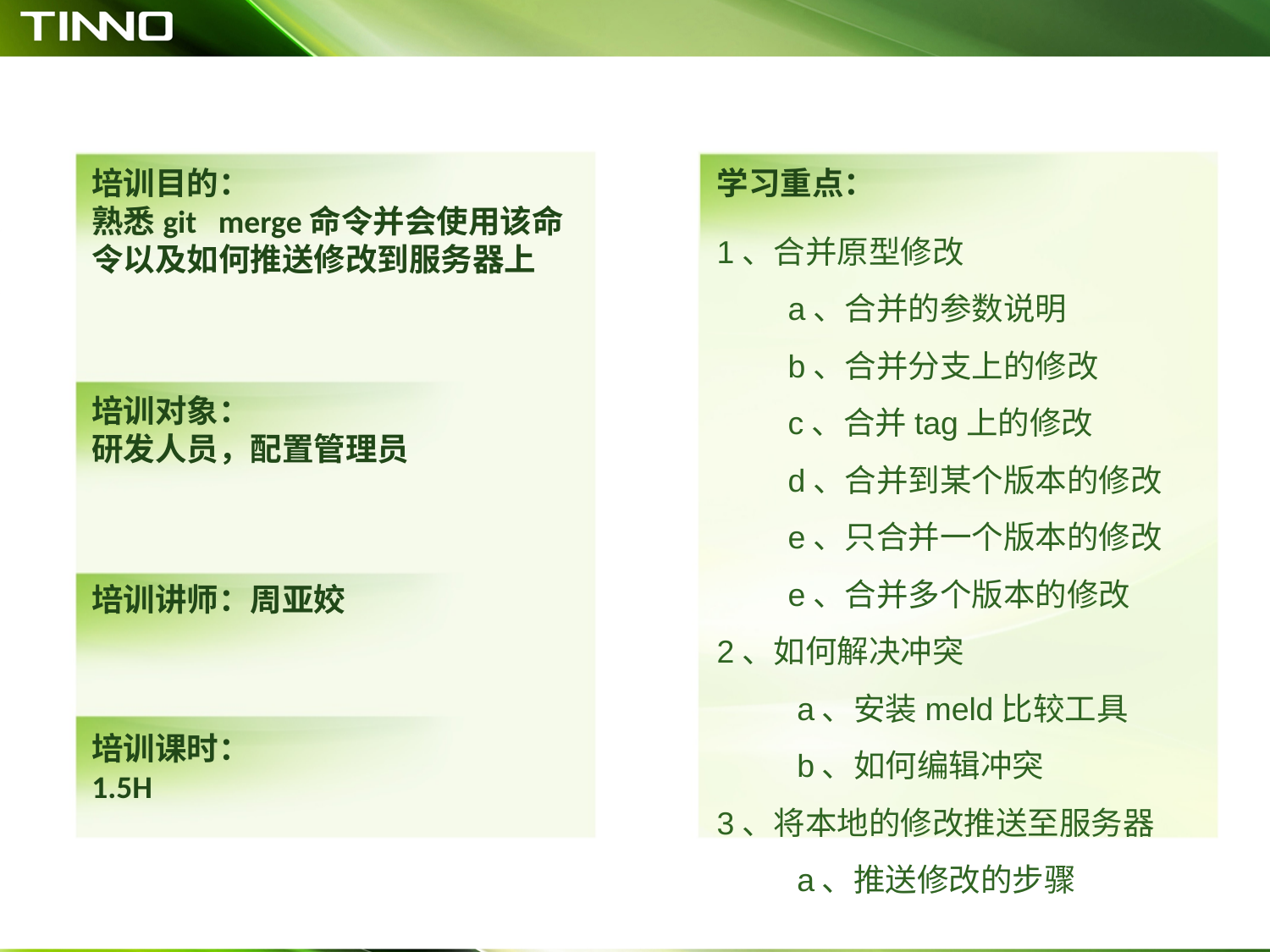

培训目的：
熟悉git   merge命令并会使用该命令以及如何推送修改到服务器上

学习重点：
1、合并原型修改
        a、合并的参数说明
        b、合并分支上的修改
        c、合并tag上的修改
        d、合并到某个版本的修改
        e、只合并一个版本的修改
        e、合并多个版本的修改
2、如何解决冲突
         a、安装meld比较工具
         b、如何编辑冲突
3、将本地的修改推送至服务器
         a、推送修改的步骤

培训对象：
研发人员，配置管理员

培训讲师：周亚姣
培训课时：
1.5H